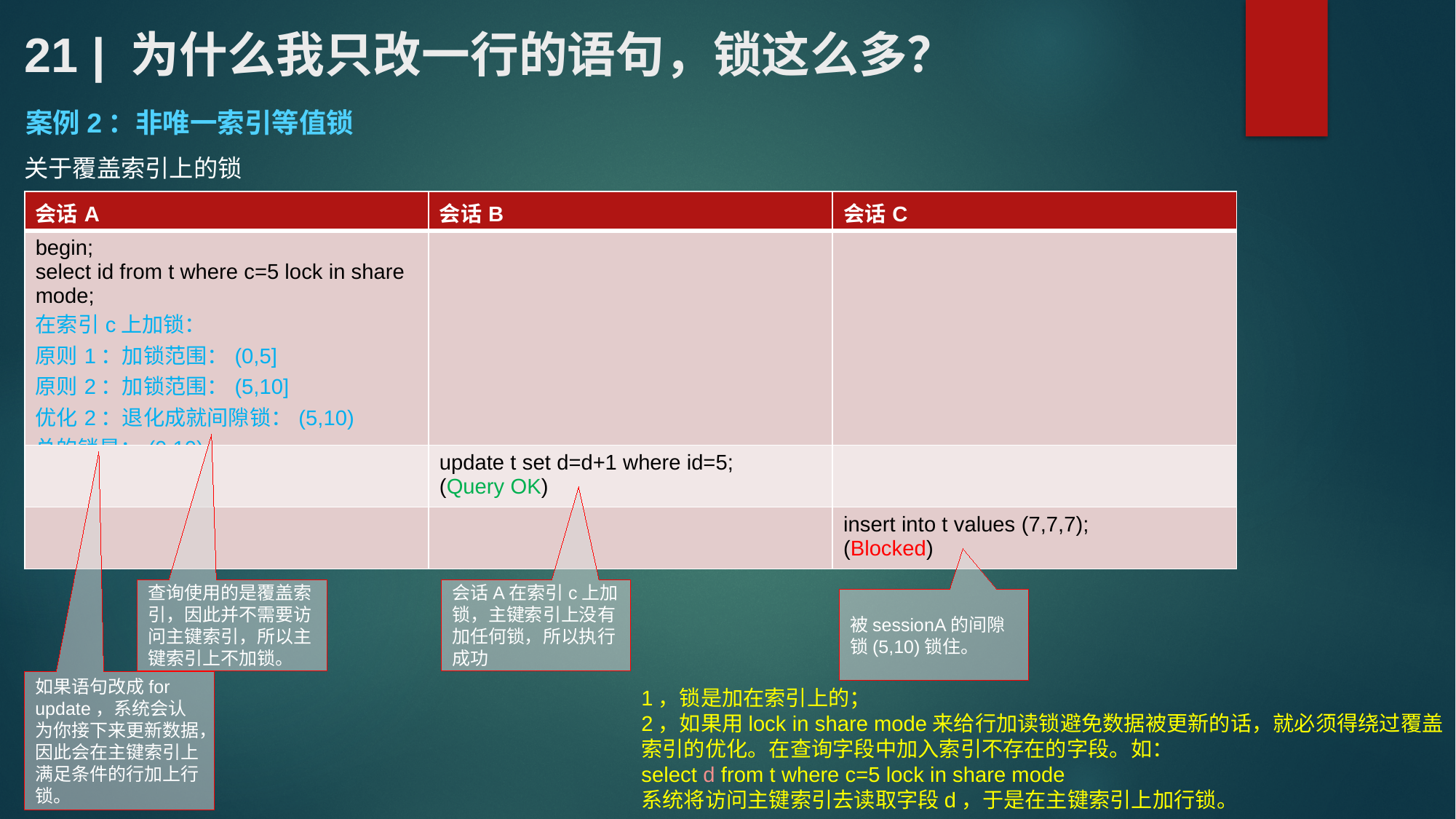

# 21 | 为什么我只改一行的语句，锁这么多？
案例2：非唯一索引等值锁
关于覆盖索引上的锁
| 会话A | 会话B | 会话C |
| --- | --- | --- |
| begin; select id from t where c=5 lock in share mode; 在索引c上加锁： 原则1：加锁范围：(0,5] 原则2：加锁范围：(5,10] 优化2：退化成就间隙锁：(5,10) 总的锁是：(0,10) |  |  |
|  | update t set d=d+1 where id=5; (Query OK) |  |
|  |  | insert into t values (7,7,7); (Blocked) |
查询使用的是覆盖索引，因此并不需要访问主键索引，所以主键索引上不加锁。
会话A在索引c上加锁，主键索引上没有加任何锁，所以执行成功
被sessionA的间隙锁(5,10)锁住。
如果语句改成for update，系统会认为你接下来更新数据，因此会在主键索引上满足条件的行加上行锁。
1，锁是加在索引上的；
2，如果用lock in share mode来给行加读锁避免数据被更新的话，就必须得绕过覆盖索引的优化。在查询字段中加入索引不存在的字段。如：
select d from t where c=5 lock in share mode
系统将访问主键索引去读取字段d，于是在主键索引上加行锁。